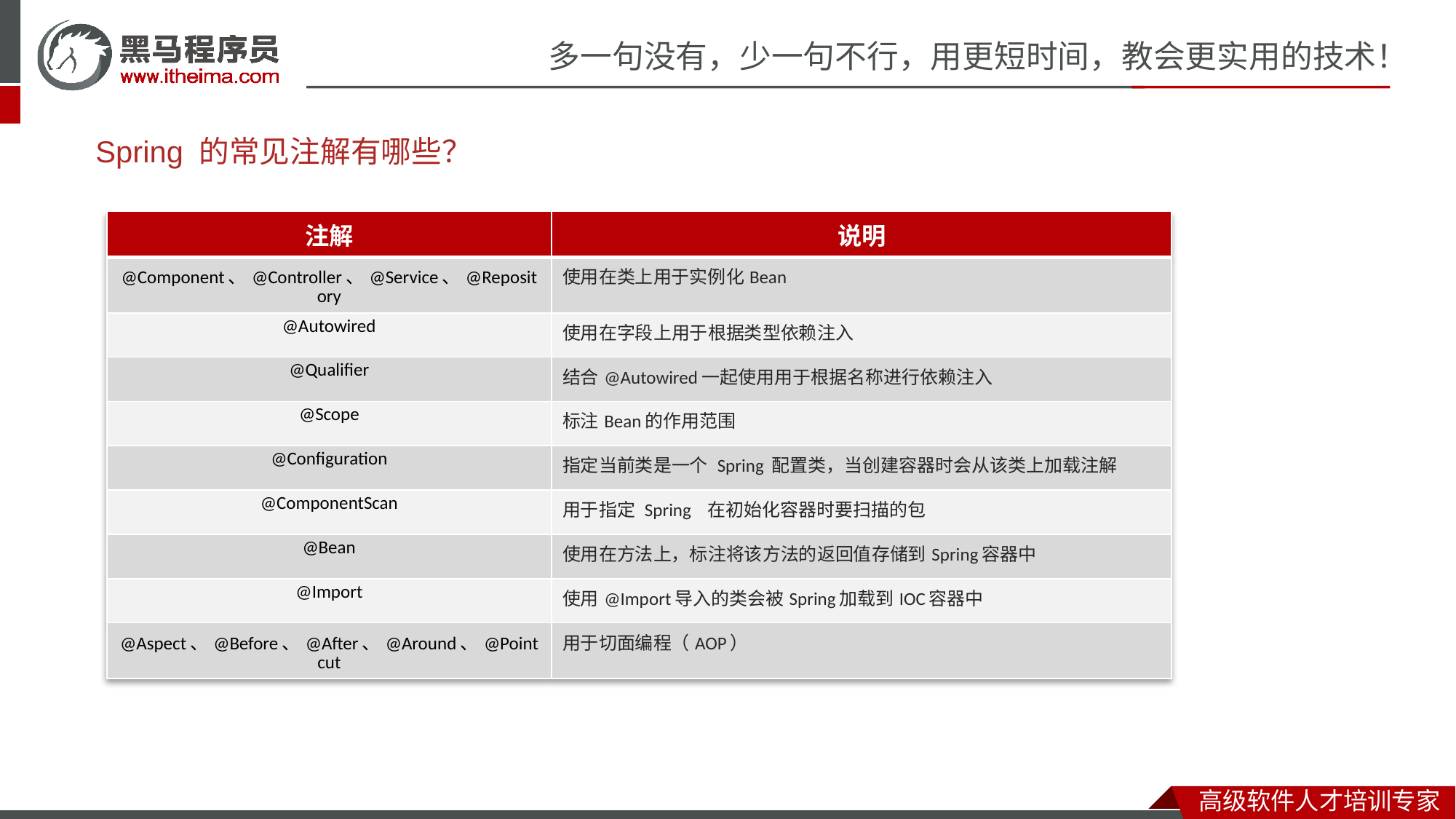

# Spring 的常见注解有哪些？
| 注解 | 说明 |
| --- | --- |
| @Component、@Controller、@Service、@Repository | 使用在类上用于实例化Bean |
| @Autowired | 使用在字段上用于根据类型依赖注入 |
| @Qualifier | 结合@Autowired一起使用用于根据名称进行依赖注入 |
| @Scope | 标注Bean的作用范围 |
| @Configuration | 指定当前类是一个 Spring 配置类，当创建容器时会从该类上加载注解 |
| @ComponentScan | 用于指定 Spring 在初始化容器时要扫描的包 |
| @Bean | 使用在方法上，标注将该方法的返回值存储到Spring容器中 |
| @Import | 使用@Import导入的类会被Spring加载到IOC容器中 |
| @Aspect、@Before、@After、@Around、@Pointcut | 用于切面编程（AOP） |